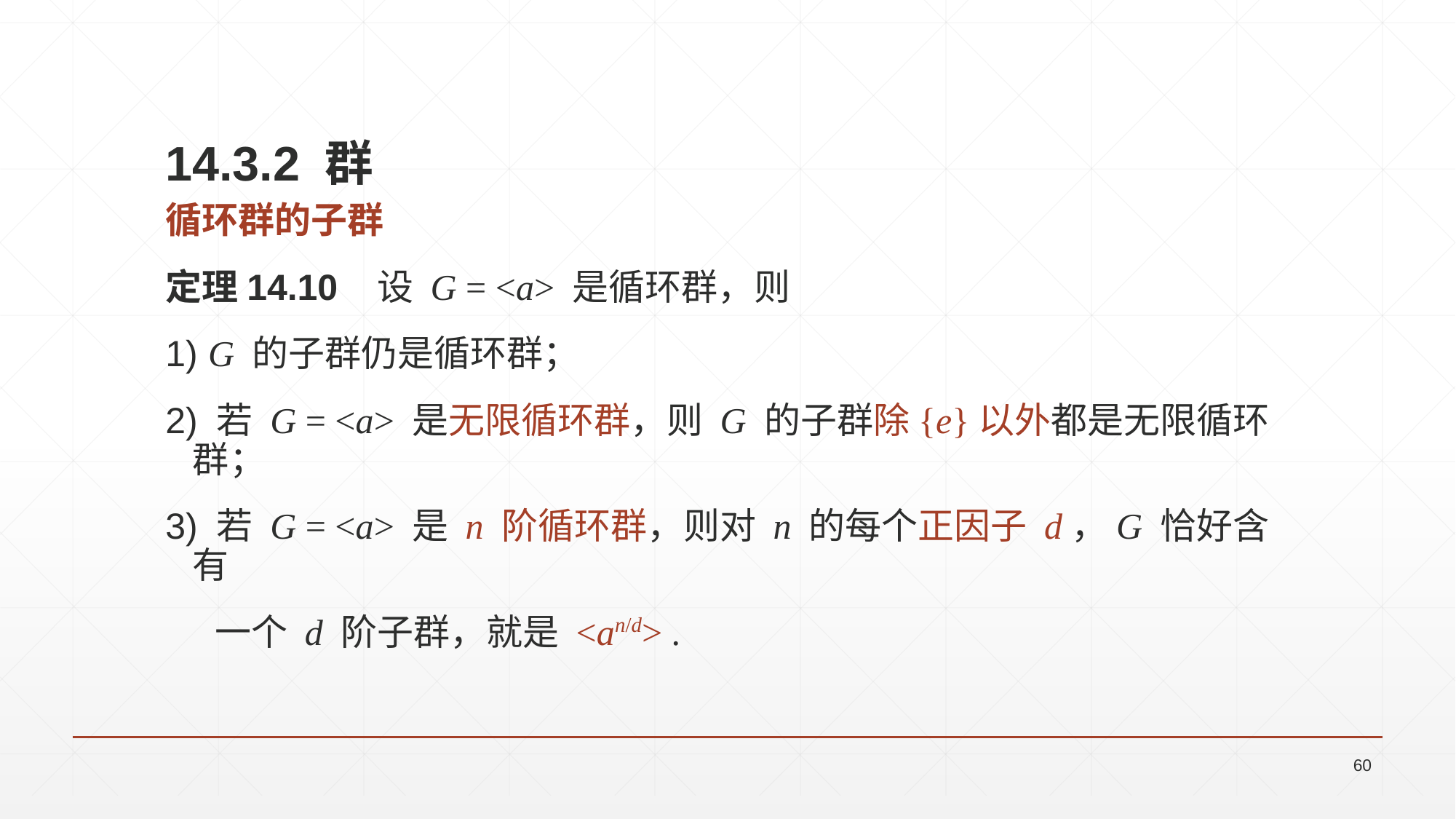

14.3.2 群
循环群的子群
定理14.10   设 G = <a> 是循环群，则
1) G 的子群仍是循环群；
2) 若 G = <a> 是无限循环群，则 G 的子群除{e}以外都是无限循环群；
3) 若 G = <a> 是 n 阶循环群，则对 n 的每个正因子 d，G 恰好含有
     一个 d 阶子群，就是 <an/d> .
60